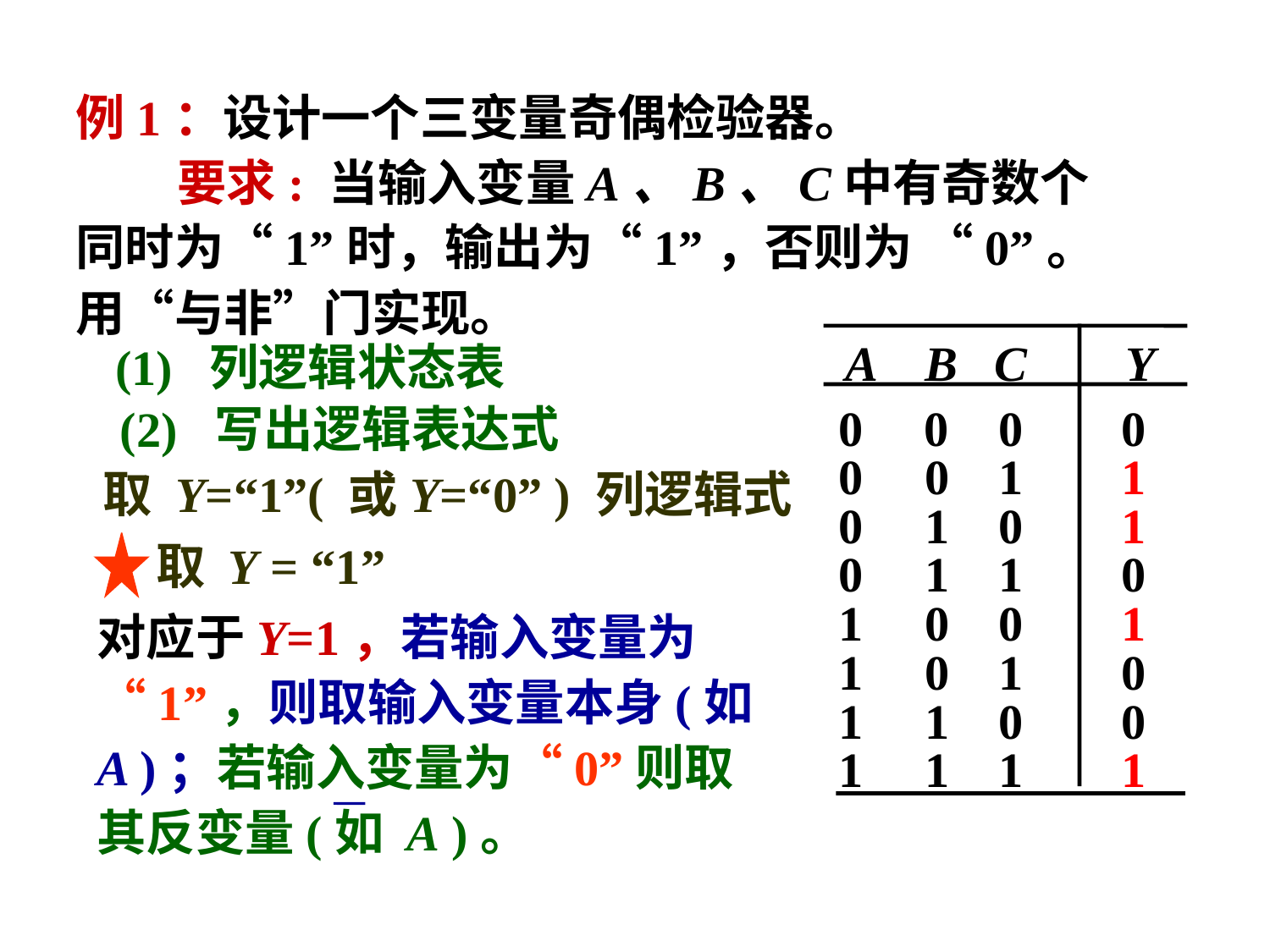

例1：设计一个三变量奇偶检验器。
        要求: 当输入变量A、B、C中有奇数个同时为“1”时，输出为“1”，否则为 “0”。用“与非”门实现。
   A    B   C        Y

0     0    1        1
0     1    0        1
0     1    1        0
1     0    0        1
1     0    1        0
1     1    0        0
1     1    1        1
      0     0    0        0

 (1)  列逻辑状态表
 (2)  写出逻辑表达式
取 Y=“1”( 或Y=“0” ) 列逻辑式
取 Y = “1”

对应于Y=1，若输入变量为“1”，则取输入变量本身(如 A )；若输入变量为“0”则取其反变量(如 A )。